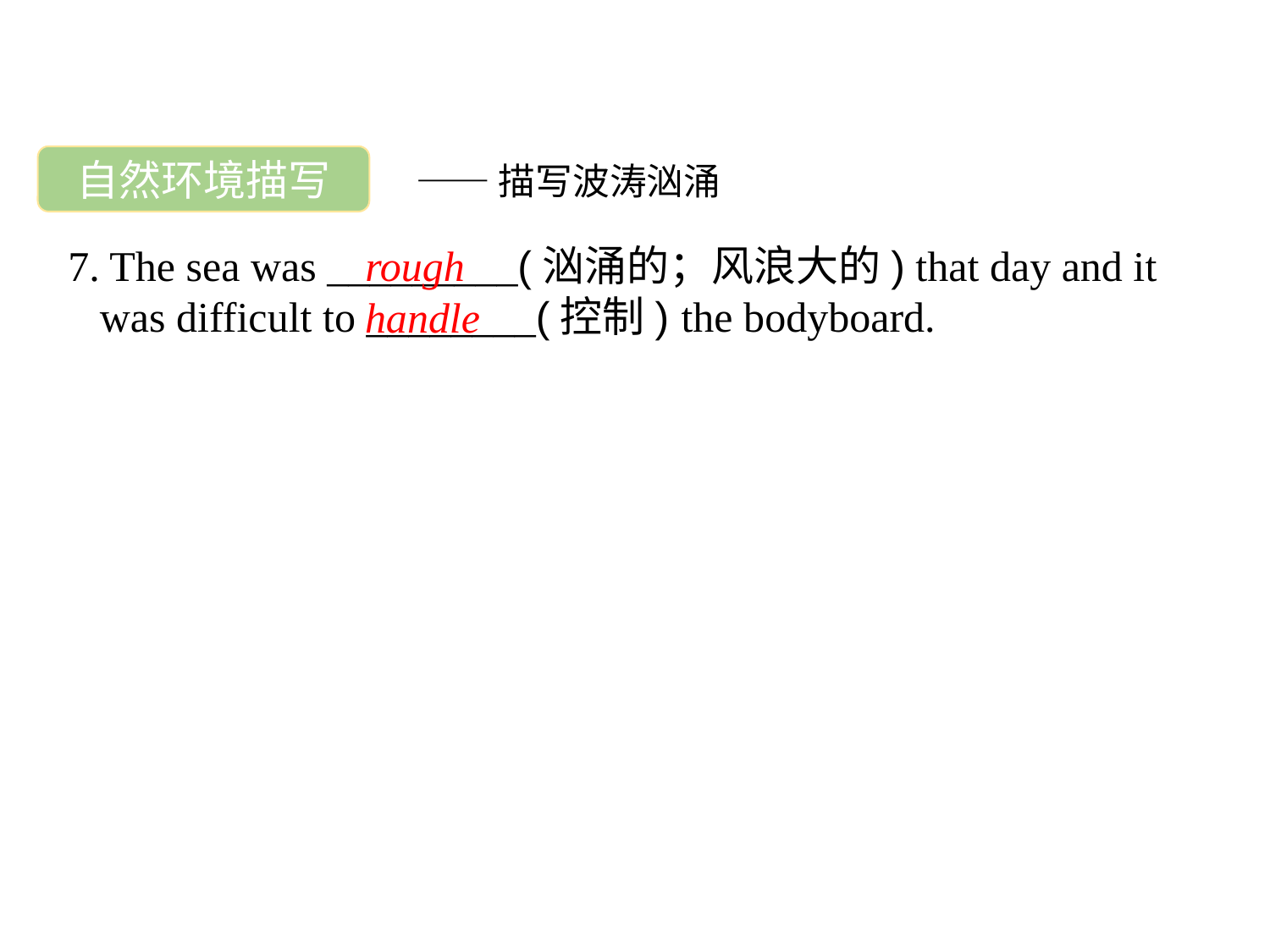

自然环境描写
——描写波涛汹涌
7. The sea was _________(汹涌的；风浪大的) that day and it
   was difficult to ________(控制) the bodyboard.
rough
handle